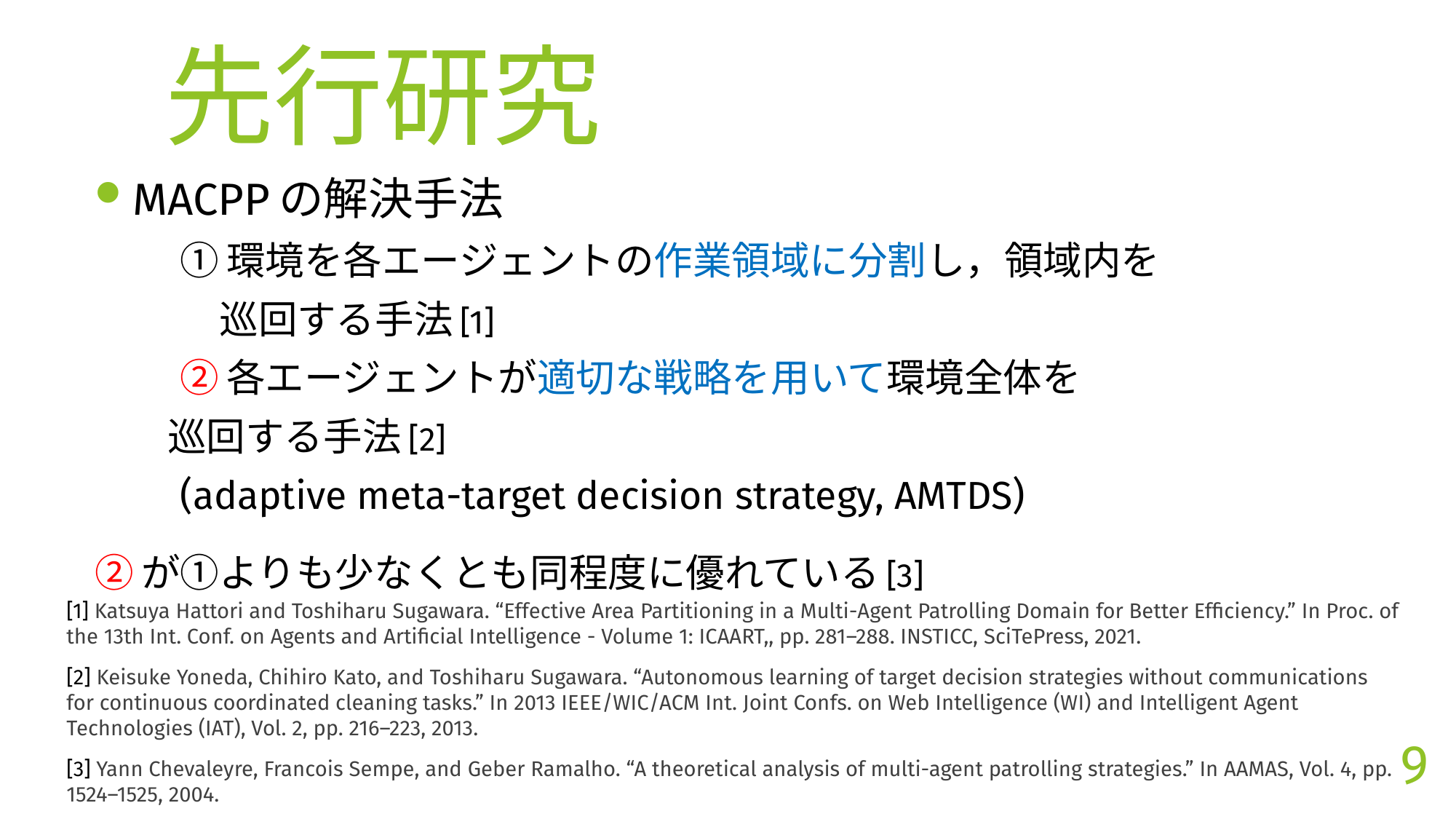

先行研究
MACPPの解決手法
	①環境を各エージェントの作業領域に分割し，領域内を
   	　巡回する手法[1]
	②各エージェントが適切な戦略を用いて環境全体を
   　巡回する手法[2]
	(adaptive meta-target decision strategy, AMTDS)

②が①よりも少なくとも同程度に優れている[3]

[1] Katsuya Hattori and Toshiharu Sugawara. “Effective Area Partitioning in a Multi-Agent Patrolling Domain for Better Efficiency.” In Proc. of the 13th Int. Conf. on Agents and Artificial Intelligence - Volume 1: ICAART,, pp. 281–288. INSTICC, SciTePress, 2021.
[2] Keisuke Yoneda, Chihiro Kato, and Toshiharu Sugawara. “Autonomous learning of target decision strategies without communications for continuous coordinated cleaning tasks.” In 2013 IEEE/WIC/ACM Int. Joint Confs. on Web Intelligence (WI) and Intelligent Agent Technologies (IAT), Vol. 2, pp. 216–223, 2013.
[3] Yann Chevaleyre, Francois Sempe, and Geber Ramalho. “A theoretical analysis of multi-agent patrolling strategies.” In AAMAS, Vol. 4, pp. 1524–1525, 2004.
9